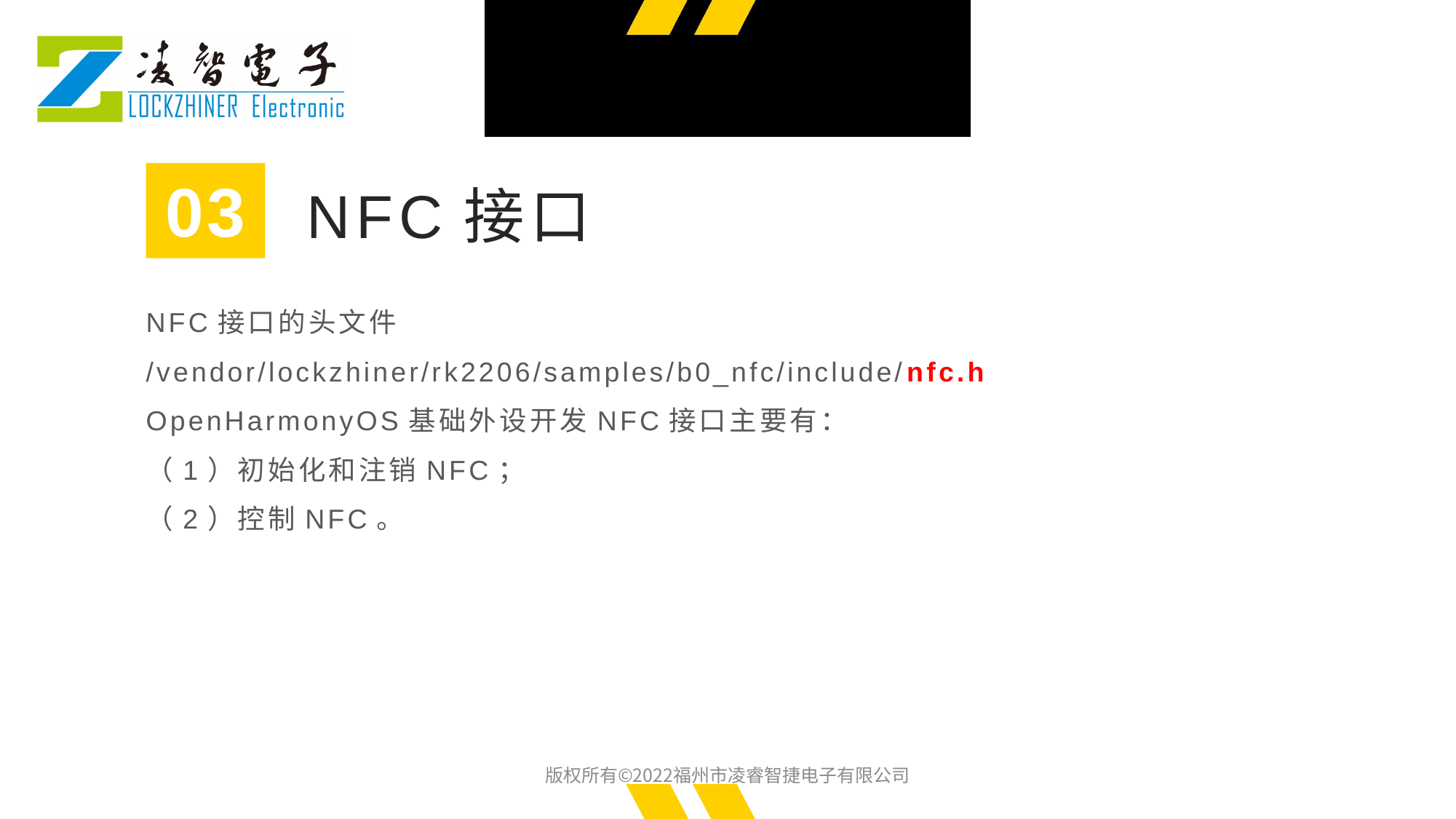

03
NFC接口
NFC接口的头文件
/vendor/lockzhiner/rk2206/samples/b0_nfc/include/nfc.h
OpenHarmonyOS基础外设开发NFC接口主要有：
（1）初始化和注销NFC；
（2）控制NFC。
版权所有©2022福州市凌睿智捷电子有限公司
5